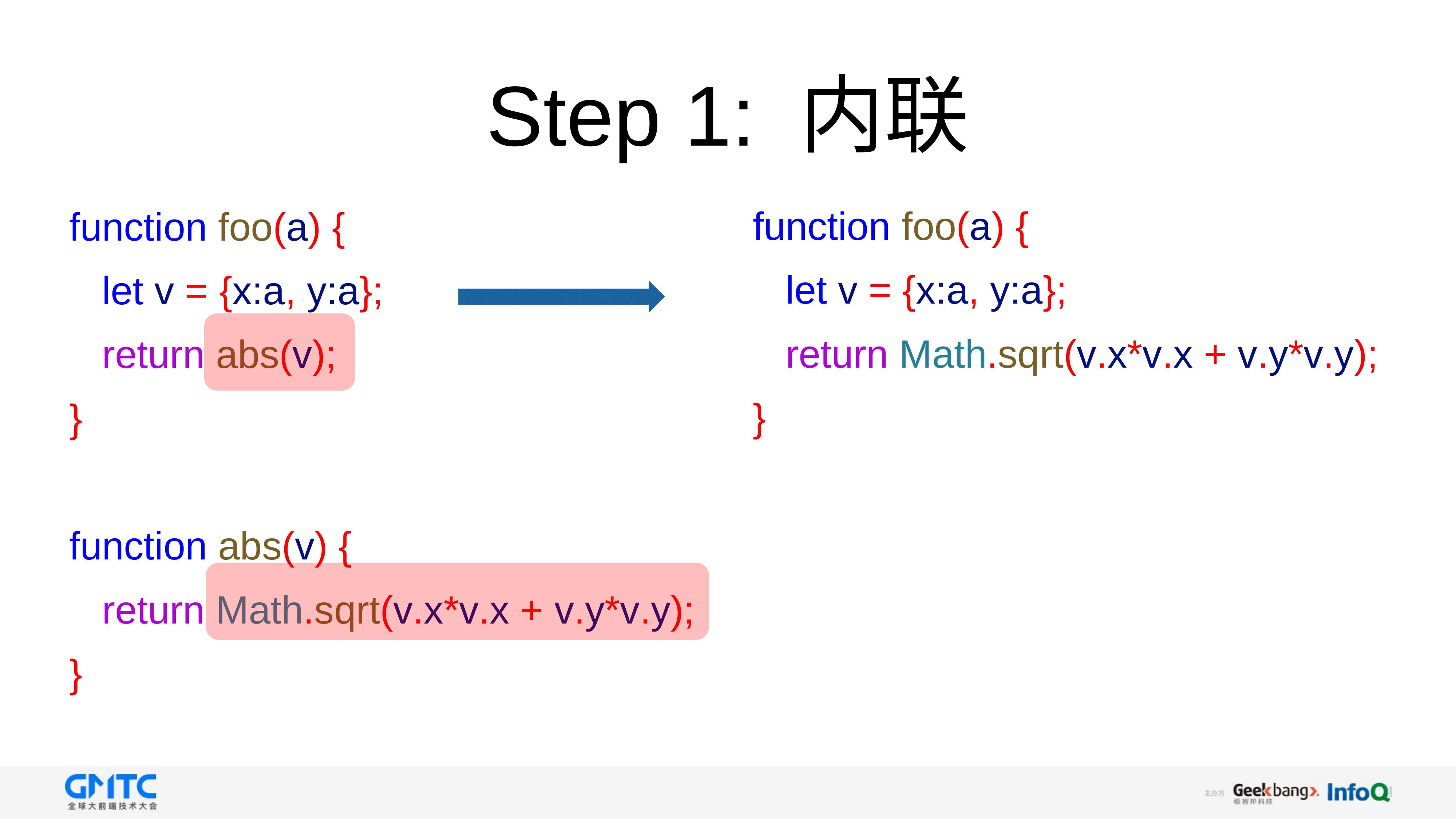

# Step 1: 内联
function foo(a) {
   let v = {x:a, y:a};
   return Math.sqrt(v.x*v.x + v.y*v.y);
}
function foo(a) {
   let v = {x:a, y:a};
   return abs(v);
}

function abs(v) {
   return Math.sqrt(v.x*v.x + v.y*v.y);
}